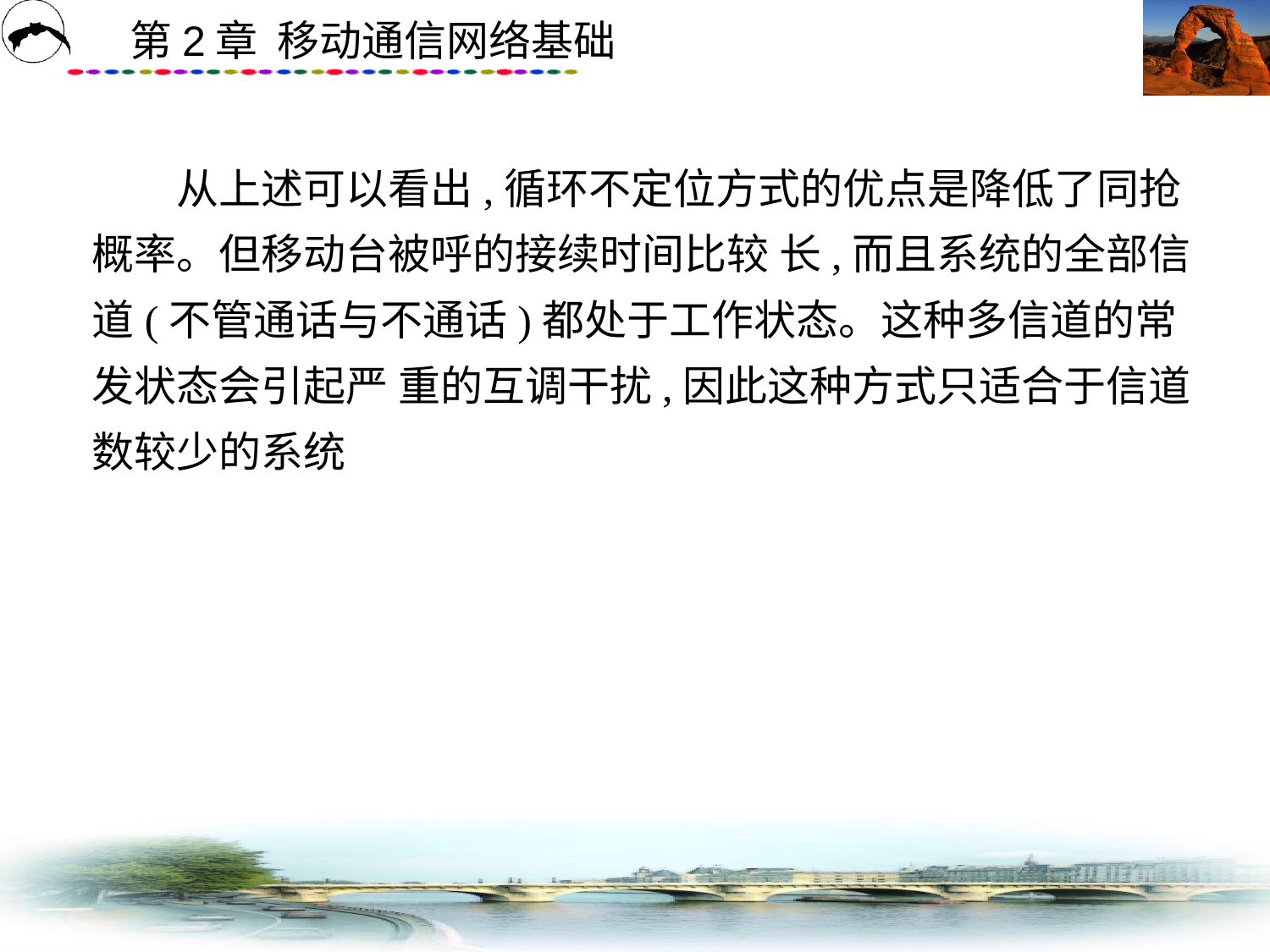

# 从上述可以看出,循环不定位方式的优点是降低了同抢概率。但移动台被呼的接续时间比较 长,而且系统的全部信道(不管通话与不通话)都处于工作状态。这种多信道的常发状态会引起严 重的互调干扰,因此这种方式只适合于信道数较少的系统